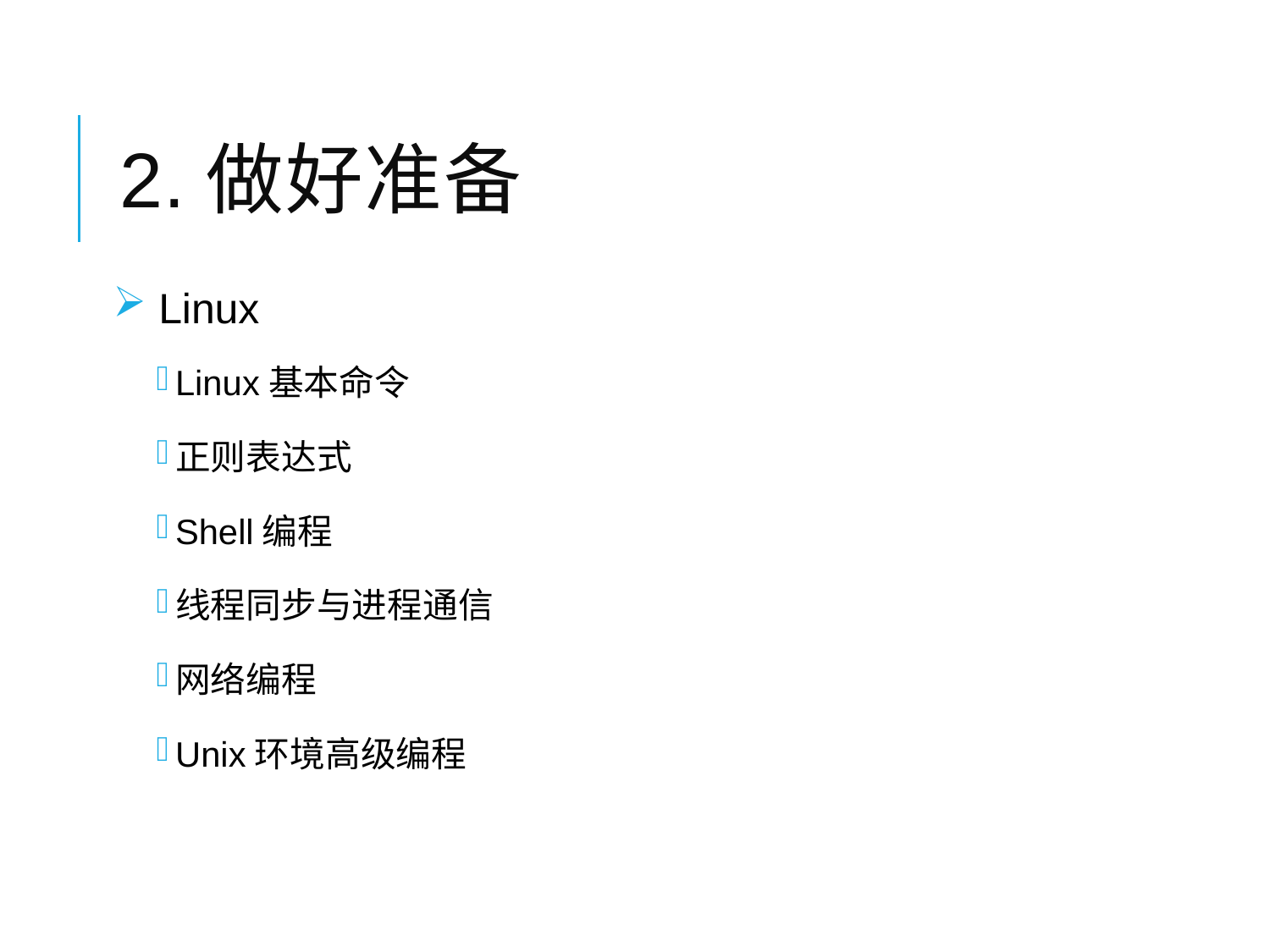

# 2.做好准备
 Linux
Linux基本命令
正则表达式
Shell编程
线程同步与进程通信
网络编程
Unix环境高级编程